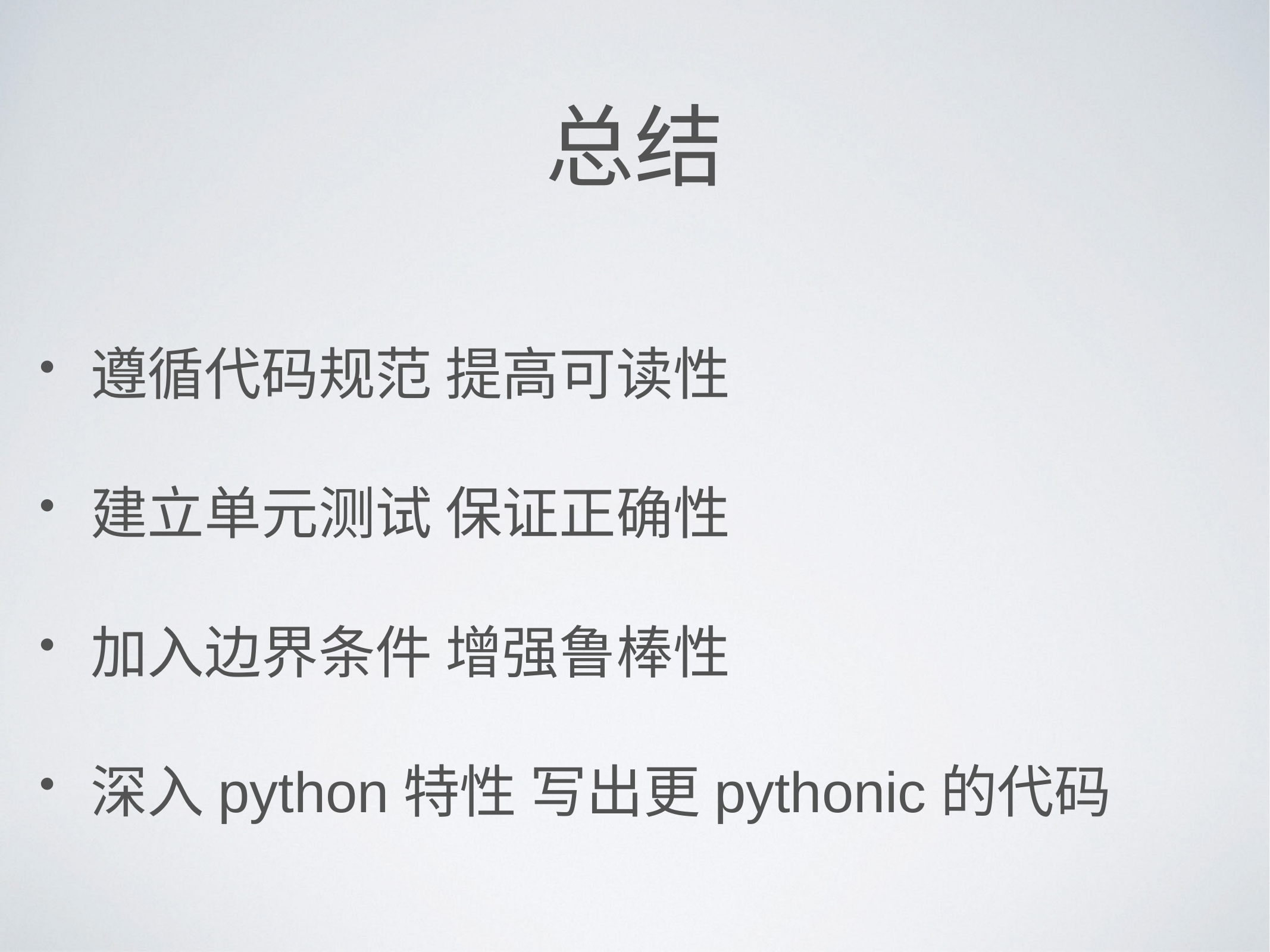

# 总结
遵循代码规范 提高可读性
建立单元测试 保证正确性
加入边界条件 增强鲁棒性
深入python特性 写出更pythonic的代码